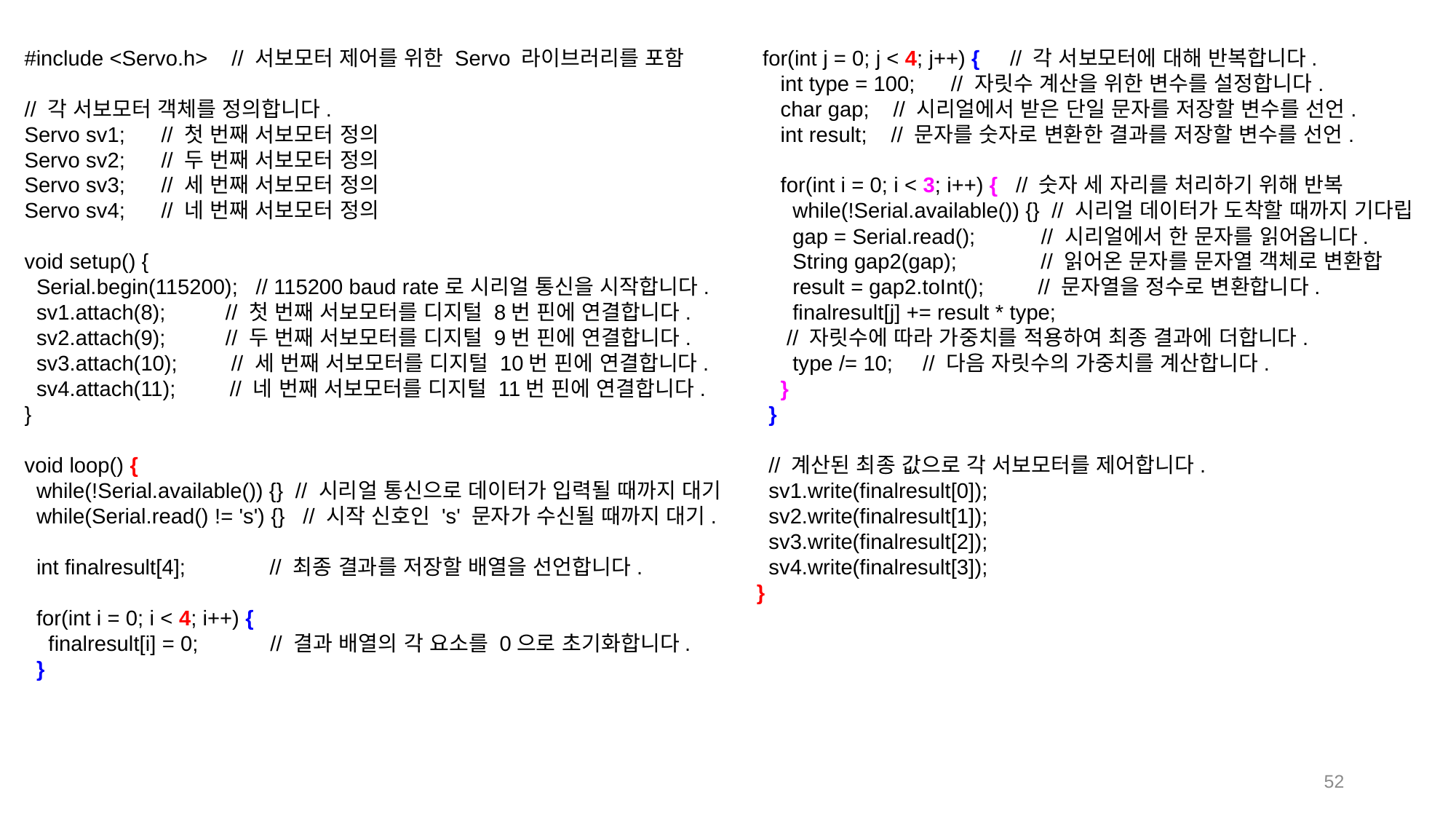

#include <Servo.h>    // 서보모터 제어를 위한 Servo 라이브러리를 포함

// 각 서보모터 객체를 정의합니다.
Servo sv1;      // 첫 번째 서보모터 정의
Servo sv2;      // 두 번째 서보모터 정의
Servo sv3;      // 세 번째 서보모터 정의
Servo sv4;      // 네 번째 서보모터 정의

void setup() {
  Serial.begin(115200);   // 115200 baud rate로 시리얼 통신을 시작합니다.
  sv1.attach(8);          // 첫 번째 서보모터를 디지털 8번 핀에 연결합니다.
  sv2.attach(9);          // 두 번째 서보모터를 디지털 9번 핀에 연결합니다.
  sv3.attach(10);         // 세 번째 서보모터를 디지털 10번 핀에 연결합니다.
  sv4.attach(11);         // 네 번째 서보모터를 디지털 11번 핀에 연결합니다.
}

void loop() {
  while(!Serial.available()) {}  // 시리얼 통신으로 데이터가 입력될 때까지 대기
  while(Serial.read() != 's') {}   // 시작 신호인 's' 문자가 수신될 때까지 대기.

  int finalresult[4];              // 최종 결과를 저장할 배열을 선언합니다.

  for(int i = 0; i < 4; i++) {
    finalresult[i] = 0;            // 결과 배열의 각 요소를 0으로 초기화합니다.
  }

 for(int j = 0; j < 4; j++) {     // 각 서보모터에 대해 반복합니다.
    int type = 100;      // 자릿수 계산을 위한 변수를 설정합니다.
    char gap;    // 시리얼에서 받은 단일 문자를 저장할 변수를 선언.
    int result;    // 문자를 숫자로 변환한 결과를 저장할 변수를 선언.

    for(int i = 0; i < 3; i++) {   // 숫자 세 자리를 처리하기 위해 반복
      while(!Serial.available()) {}  // 시리얼 데이터가 도착할 때까지 기다립
      gap = Serial.read();           // 시리얼에서 한 문자를 읽어옵니다.
      String gap2(gap);              // 읽어온 문자를 문자열 객체로 변환합
      result = gap2.toInt();         // 문자열을 정수로 변환합니다.
      finalresult[j] += result * type;
     // 자릿수에 따라 가중치를 적용하여 최종 결과에 더합니다.
      type /= 10;     // 다음 자릿수의 가중치를 계산합니다.
    }
  }

  // 계산된 최종 값으로 각 서보모터를 제어합니다.
  sv1.write(finalresult[0]);
  sv2.write(finalresult[1]);
  sv3.write(finalresult[2]);
  sv4.write(finalresult[3]);
}
52